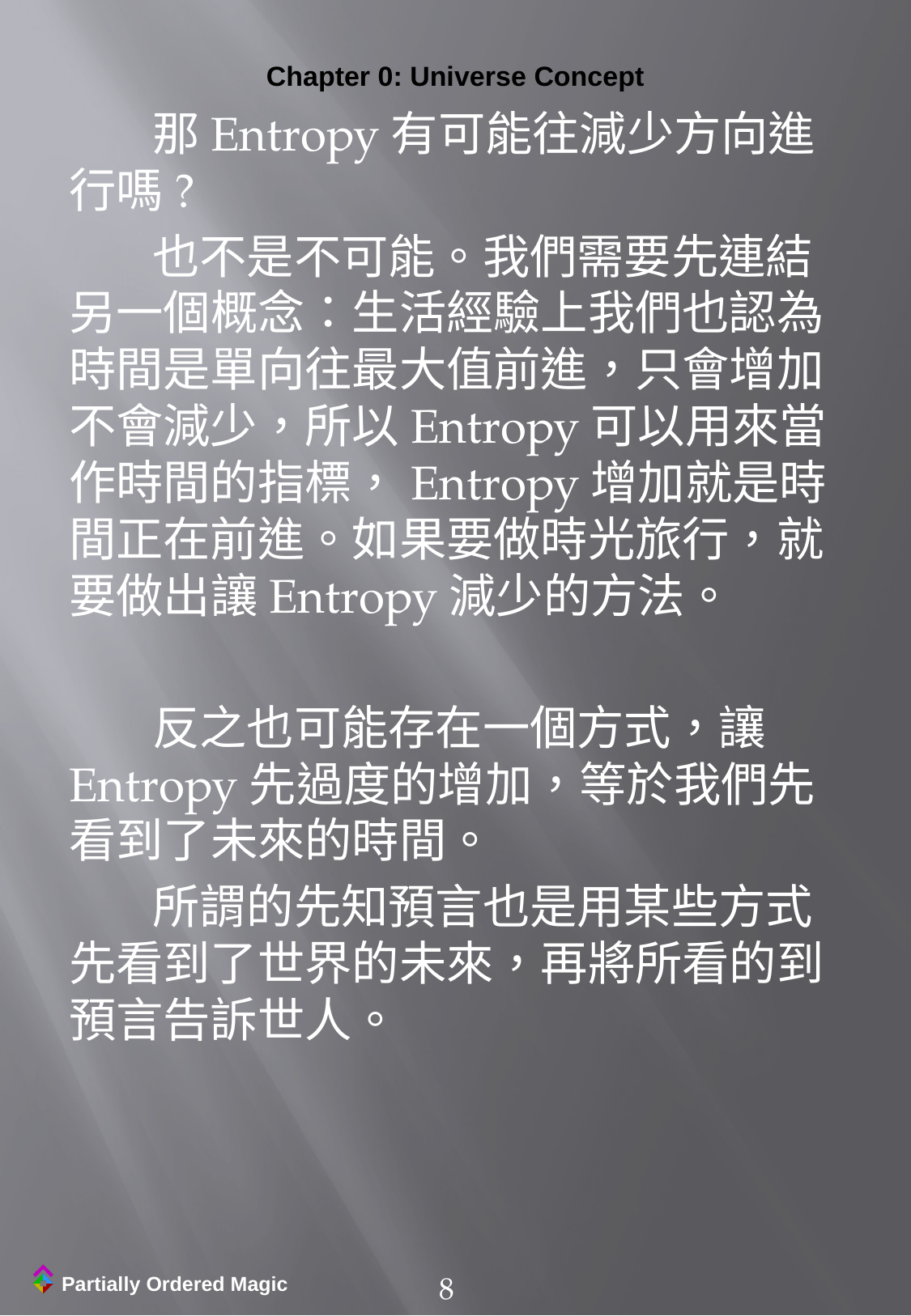

# Chapter 0: Universe Concept
那Entropy有可能往減少方向進行嗎?
也不是不可能。我們需要先連結另一個概念：生活經驗上我們也認為時間是單向往最大值前進，只會增加不會減少，所以Entropy可以用來當作時間的指標，Entropy增加就是時間正在前進。如果要做時光旅行，就要做出讓Entropy減少的方法。

反之也可能存在一個方式，讓Entropy先過度的增加，等於我們先看到了未來的時間。
所謂的先知預言也是用某些方式先看到了世界的未來，再將所看的到預言告訴世人。